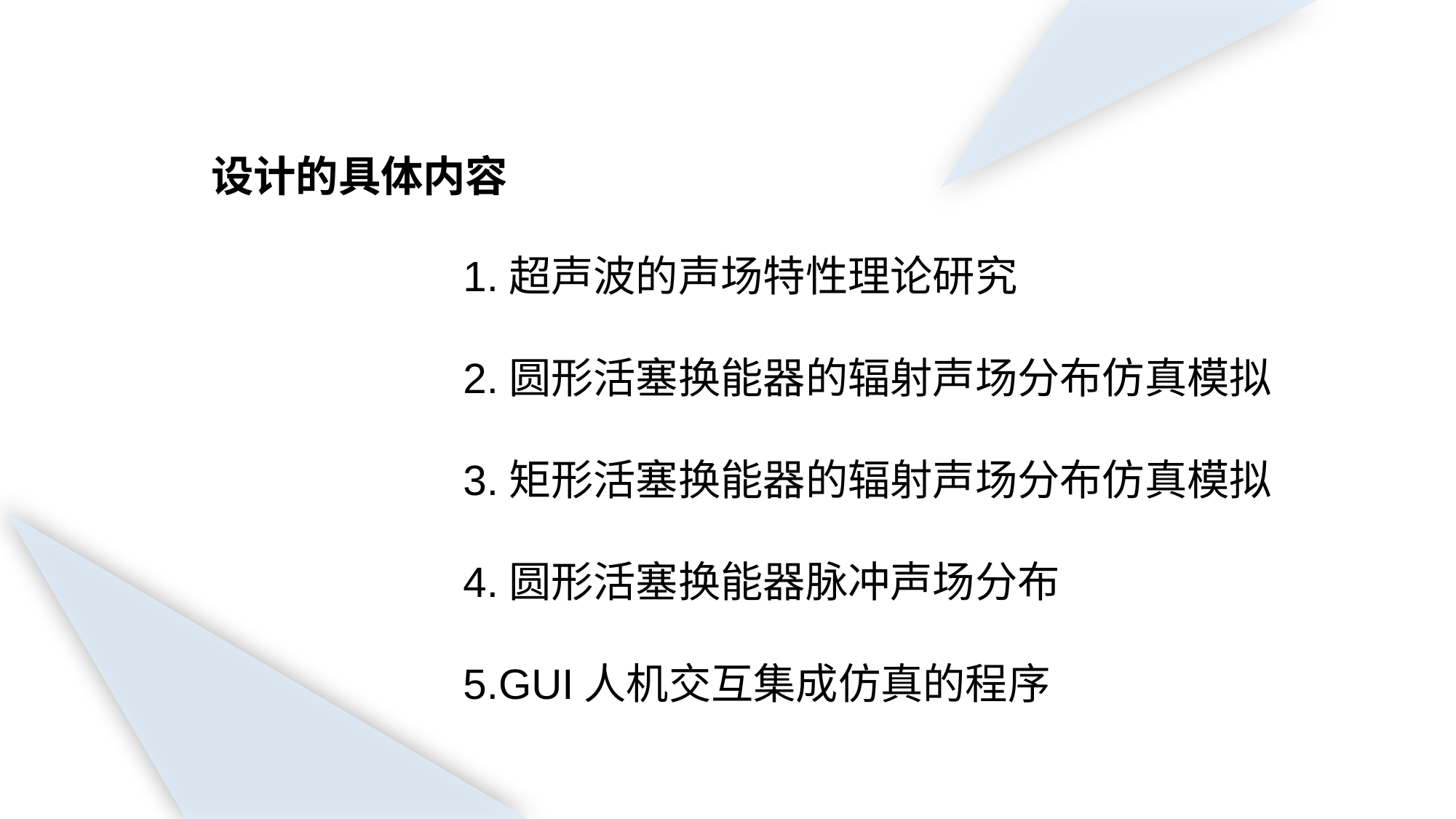

设计的具体内容
1.超声波的声场特性理论研究

2.圆形活塞换能器的辐射声场分布仿真模拟

3.矩形活塞换能器的辐射声场分布仿真模拟

4.圆形活塞换能器脉冲声场分布

5.GUI人机交互集成仿真的程序